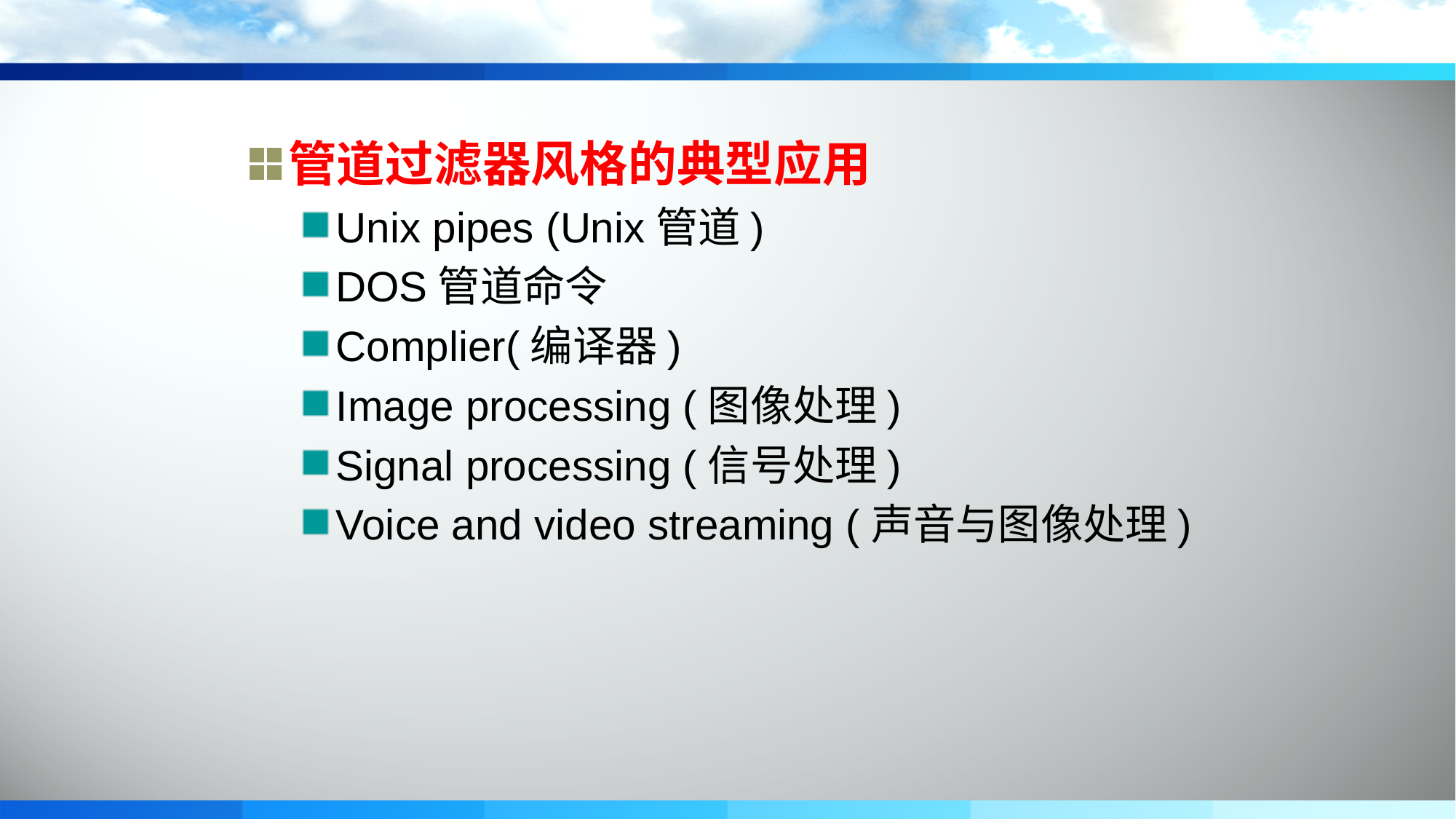

管道过滤器风格的典型应用
Unix pipes (Unix管道)
DOS管道命令
Complier(编译器)
Image processing (图像处理)
Signal processing (信号处理)
Voice and video streaming (声音与图像处理)